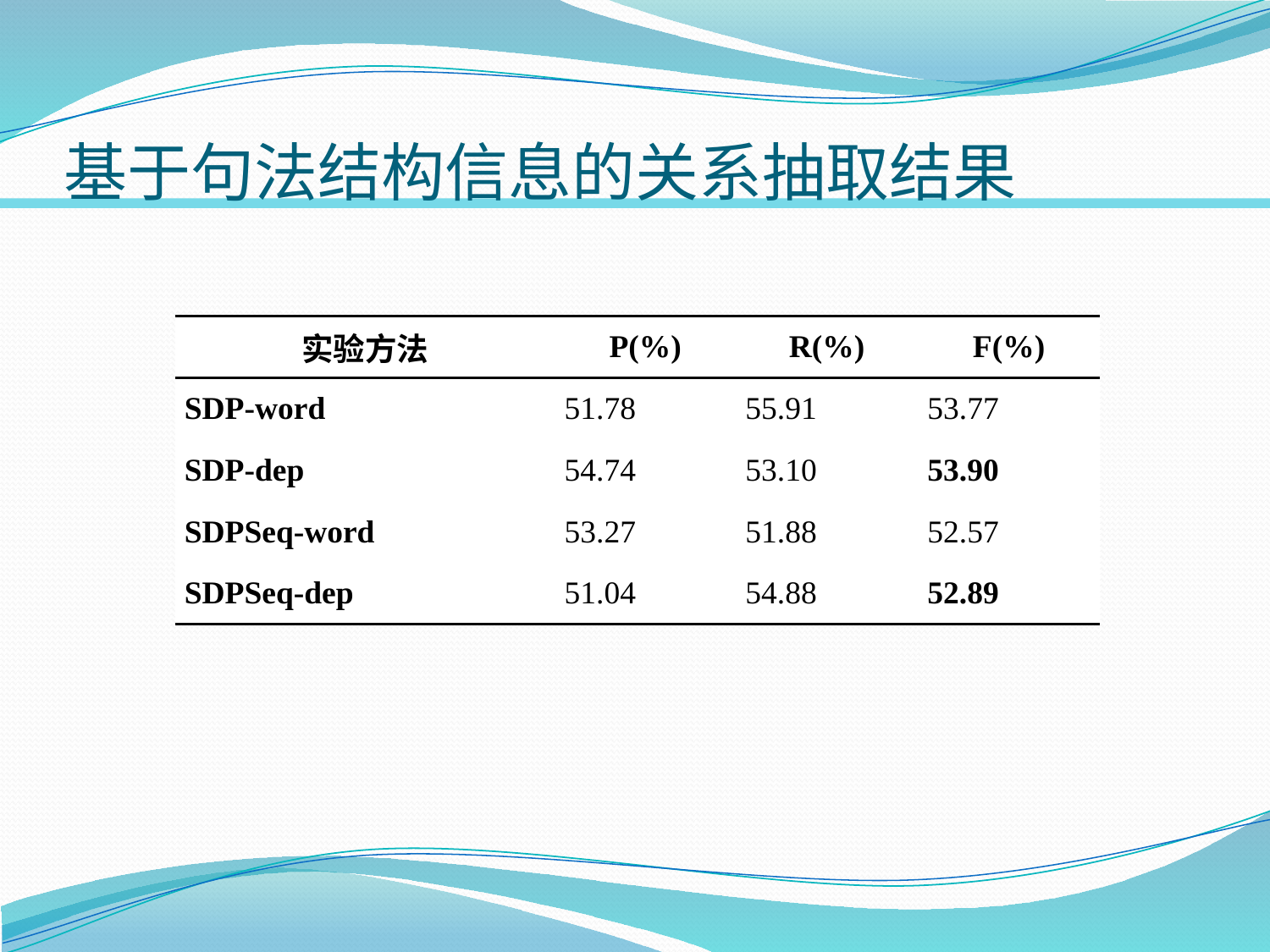

# 基于句法结构信息的关系抽取结果

| 实验方法 | P(%) | R(%) | F(%) |
| --- | --- | --- | --- |
| SDP-word | 51.78 | 55.91 | 53.77 |
| SDP-dep | 54.74 | 53.10 | 53.90 |
| SDPSeq-word | 53.27 | 51.88 | 52.57 |
| SDPSeq-dep | 51.04 | 54.88 | 52.89 |